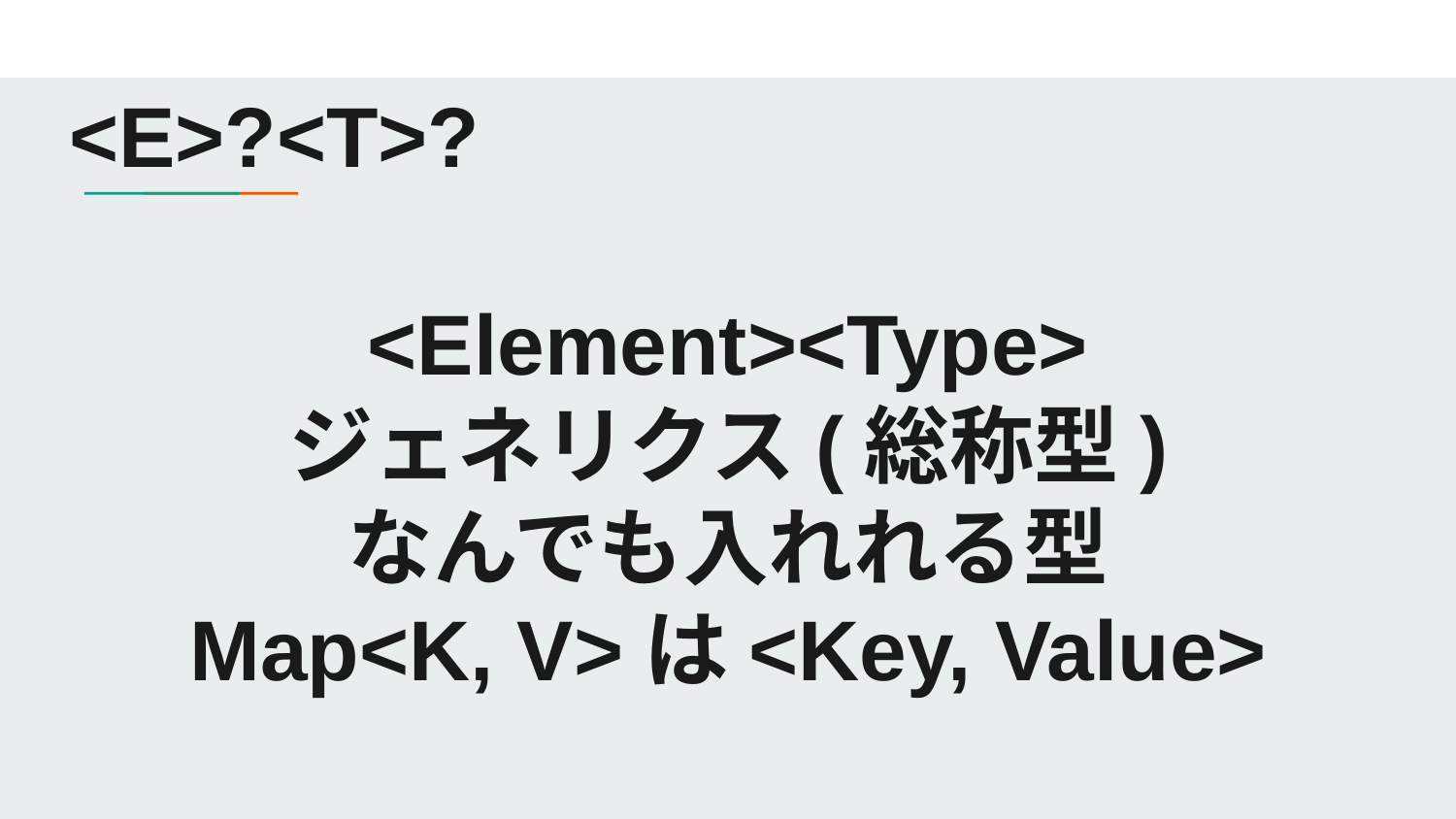

<E>?<T>?
# <Element><Type>
ジェネリクス(総称型)
なんでも入れれる型
Map<K, V>は<Key, Value>